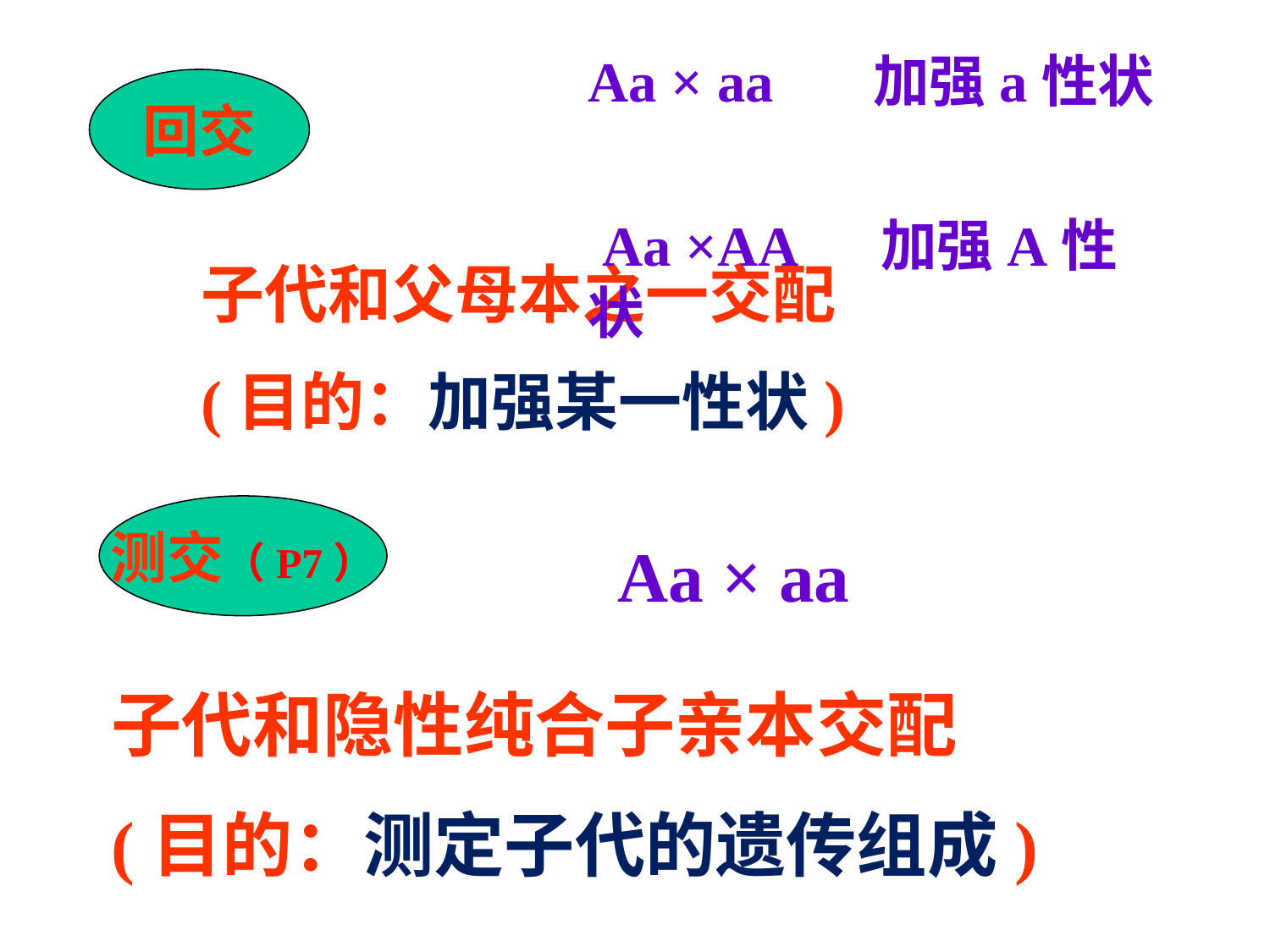

Aa × aa      加强a性状
 Aa ×AA     加强A性状
回交

子代和父母本之一交配
(目的：加强某一性状)
测交（P7）
Aa × aa
子代和隐性纯合子亲本交配
(目的：测定子代的遗传组成)